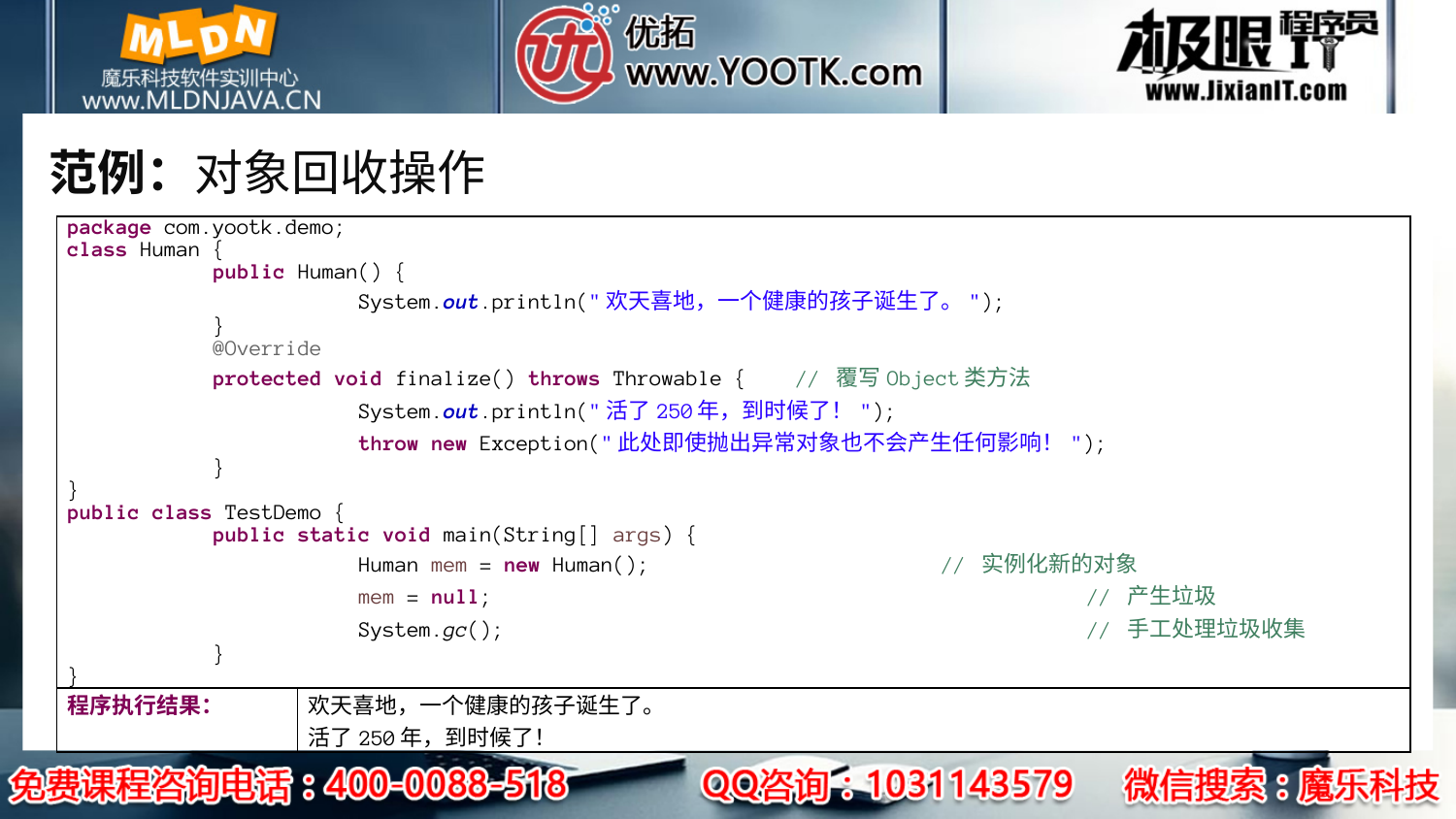

# 范例：对象回收操作
| package com.yootk.demo; class Human { public Human() { System.out.println("欢天喜地，一个健康的孩子诞生了。"); } @Override protected void finalize() throws Throwable { // 覆写Object类方法 System.out.println("活了250年，到时候了！"); throw new Exception("此处即使抛出异常对象也不会产生任何影响！"); } } public class TestDemo { public static void main(String[] args) { Human mem = new Human(); // 实例化新的对象 mem = null; // 产生垃圾 System.gc(); // 手工处理垃圾收集 } } |  |
| --- | --- |
| 程序执行结果： | 欢天喜地，一个健康的孩子诞生了。 活了250年，到时候了！ |